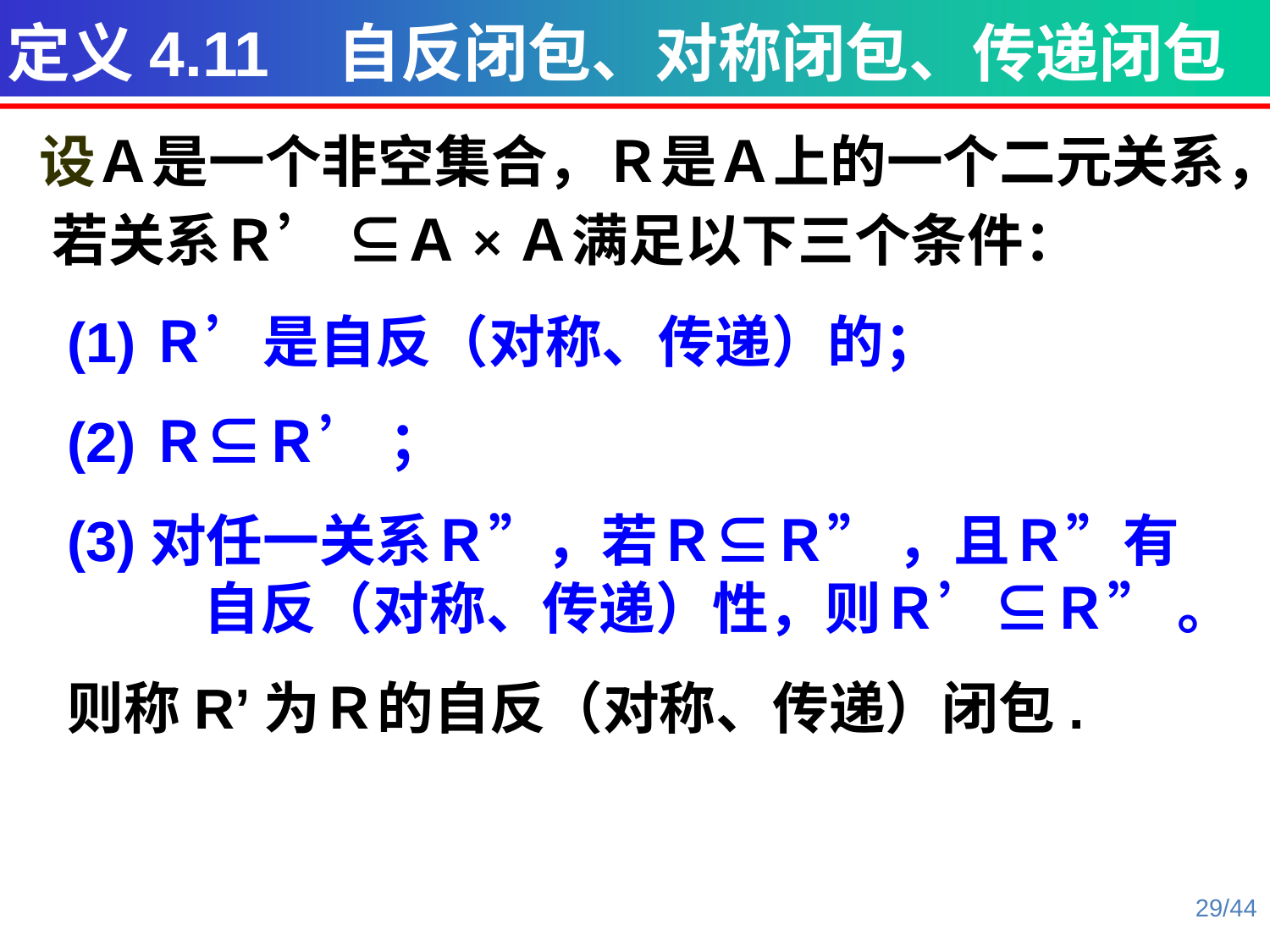

定义4.11   自反闭包、对称闭包、传递闭包
 设Ａ是一个非空集合，Ｒ是Ａ上的一个二元关系，
  若关系Ｒ’ ⊆Ａ×Ａ满足以下三个条件：
(1)Ｒ’是自反（对称、传递）的；
(2)Ｒ⊆Ｒ’ ；
(3)对任一关系Ｒ”，若Ｒ⊆Ｒ” ，且Ｒ”有自反（对称、传递）性，则Ｒ’⊆Ｒ” 。
则称R’为Ｒ的自反（对称、传递）闭包.
29/44